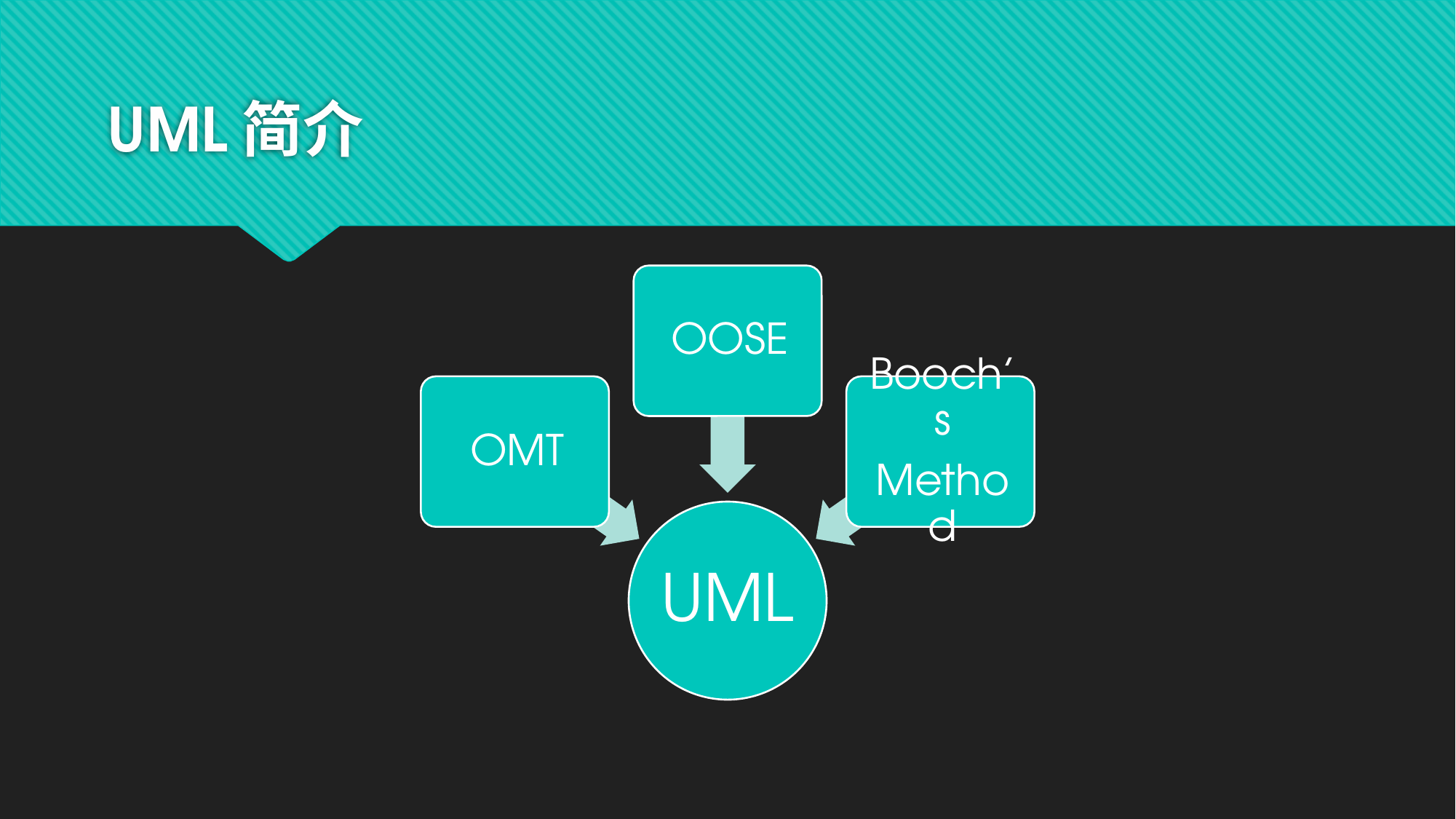

# UML简介
UML
OMT
OOSE
Booch’s
Method